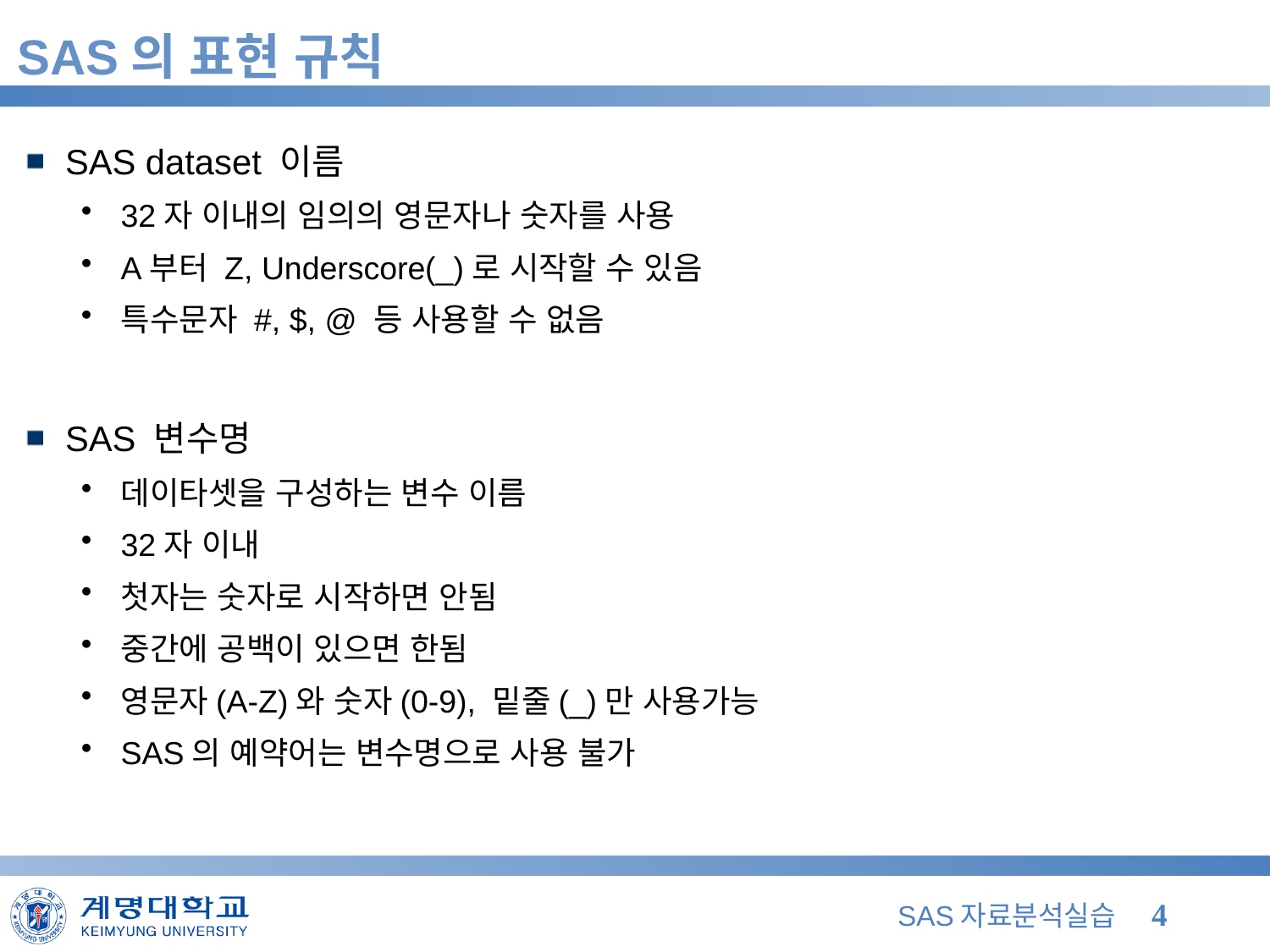

# SAS의 표현 규칙
SAS dataset 이름
32자 이내의 임의의 영문자나 숫자를 사용
A부터 Z, Underscore(_)로 시작할 수 있음
특수문자 #, $, @ 등 사용할 수 없음

SAS 변수명
데이타셋을 구성하는 변수 이름
32자 이내
첫자는 숫자로 시작하면 안됨
중간에 공백이 있으면 한됨
영문자(A-Z)와 숫자(0-9), 밑줄(_)만 사용가능
SAS의 예약어는 변수명으로 사용 불가